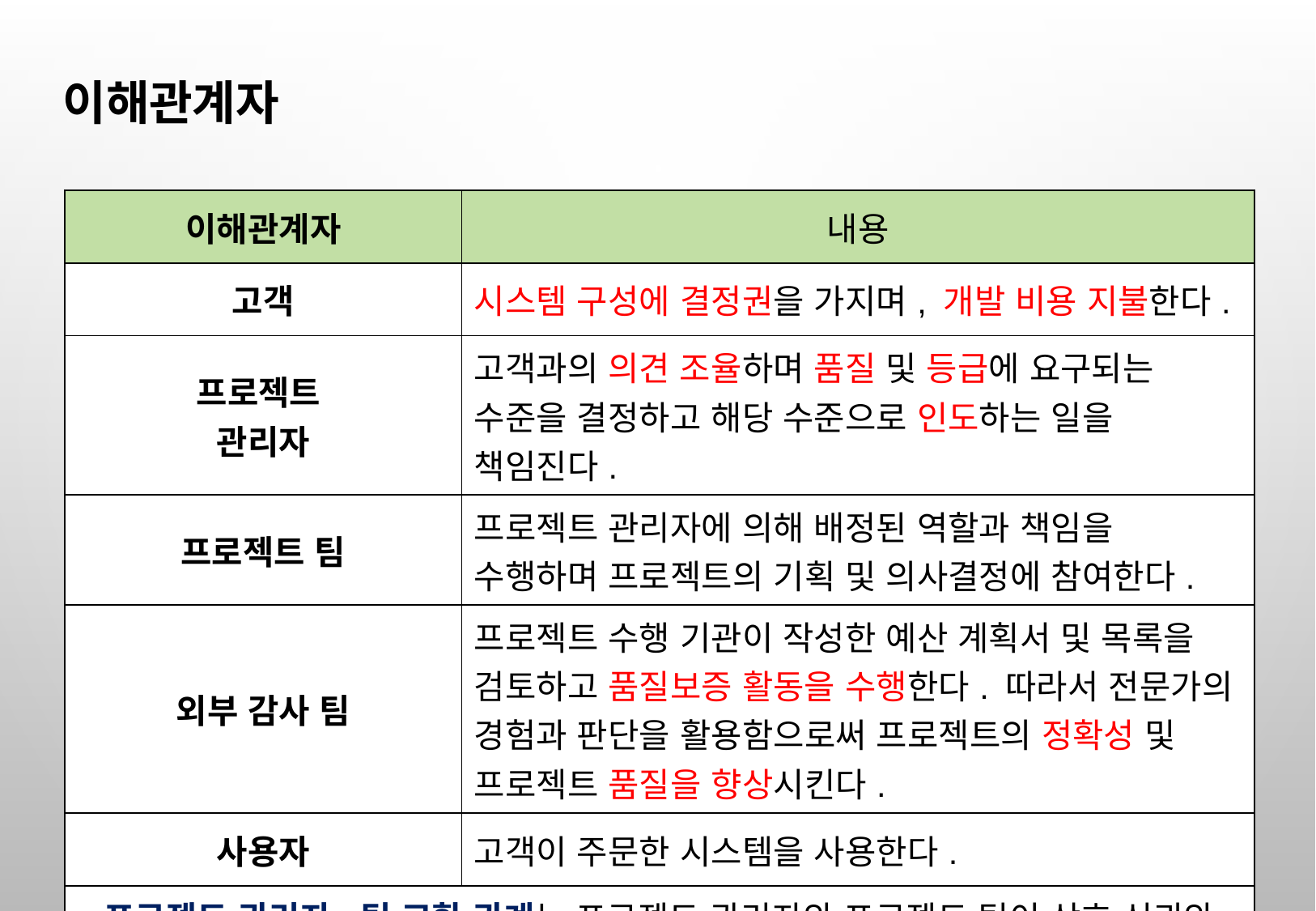

이해관계자
| 이해관계자 | 내용 |
| --- | --- |
| 고객 | 시스템 구성에 결정권을 가지며, 개발 비용 지불한다. |
| 프로젝트 관리자 | 고객과의 의견 조율하며 품질 및 등급에 요구되는 수준을 결정하고 해당 수준으로 인도하는 일을 책임진다. |
| 프로젝트 팀 | 프로젝트 관리자에 의해 배정된 역할과 책임을 수행하며 프로젝트의 기획 및 의사결정에 참여한다. |
| 외부 감사 팀 | 프로젝트 수행 기관이 작성한 예산 계획서 및 목록을 검토하고 품질보증 활동을 수행한다. 따라서 전문가의 경험과 판단을 활용함으로써 프로젝트의 정확성 및 프로젝트 품질을 향상시킨다. |
| 사용자 | 고객이 주문한 시스템을 사용한다. |
| 프로젝트 관리자-팀 교환 관계는 프로젝트 관리자와 프로젝트 팀이 상호 신뢰와 존중을 바탕으로 높은 질의 관계를 형성하여 프로젝트의 품질을 향상한다. |  |
24